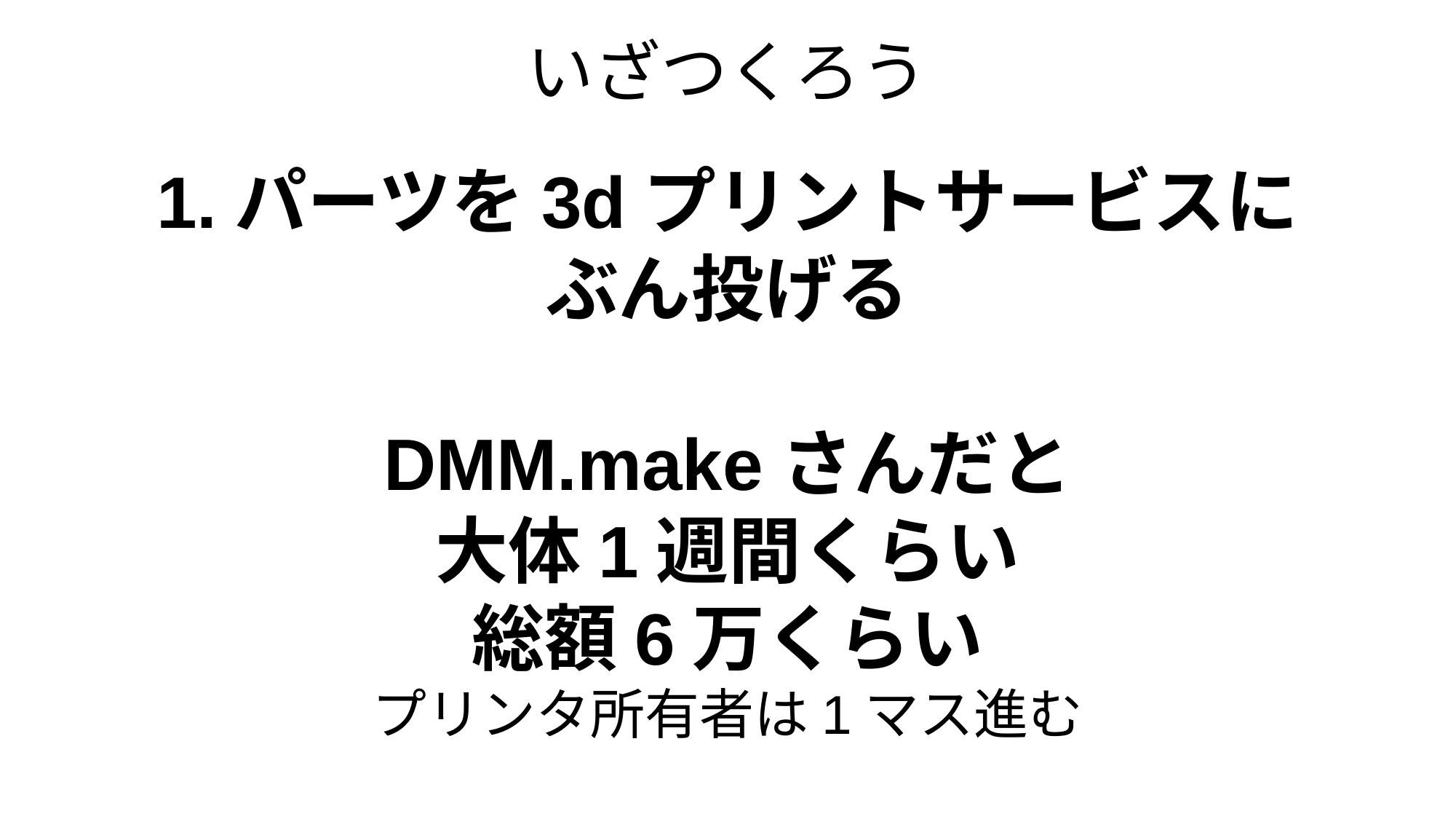

# いざつくろう
1.パーツを3dプリントサービスに
ぶん投げる

DMM.makeさんだと
大体1週間くらい
総額6万くらい
プリンタ所有者は1マス進む